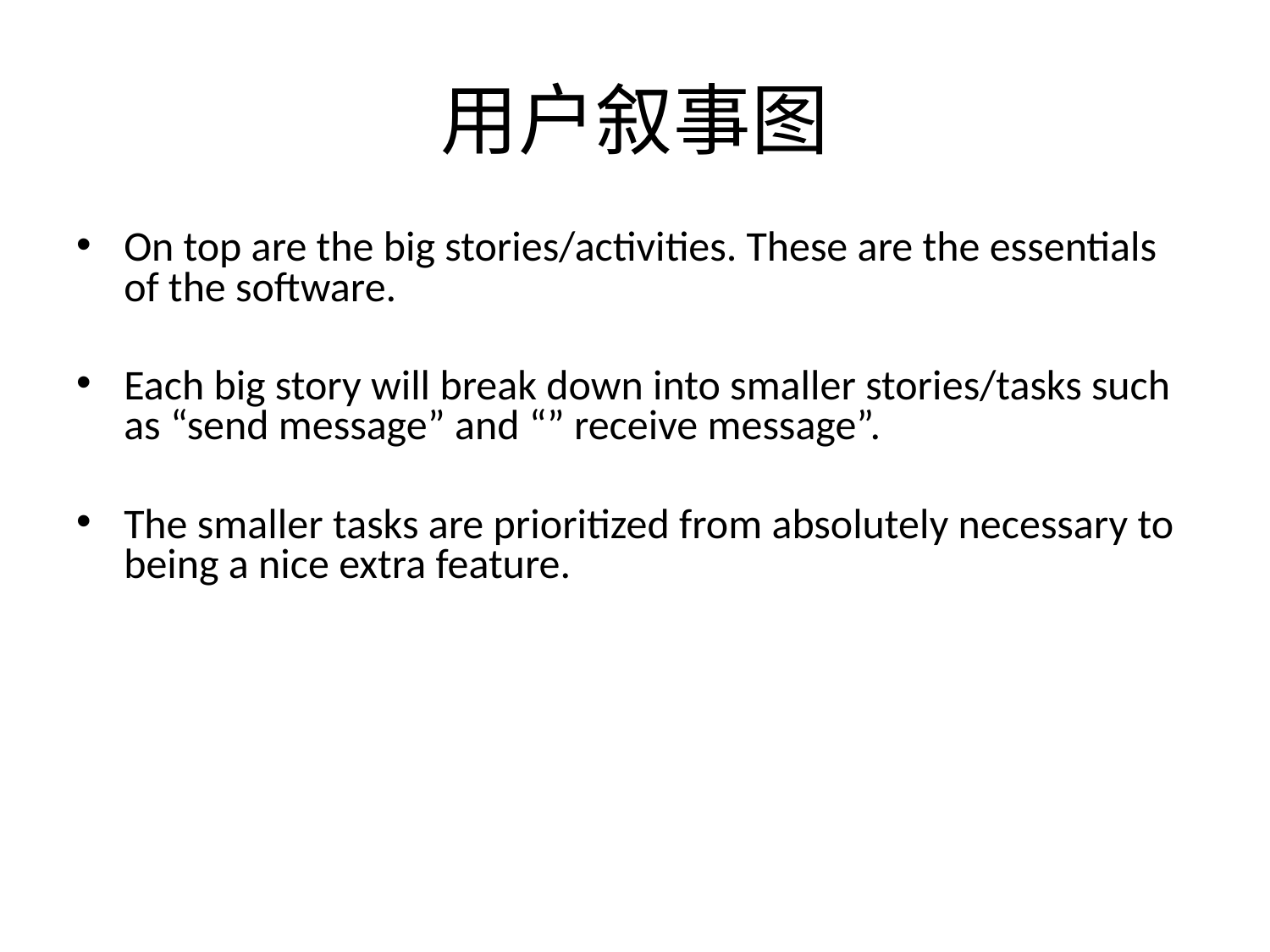

# 用户叙事图
On top are the big stories/activities. These are the essentials of the software.

Each big story will break down into smaller stories/tasks such as “send message” and “” receive message”.

The smaller tasks are prioritized from absolutely necessary to being a nice extra feature.